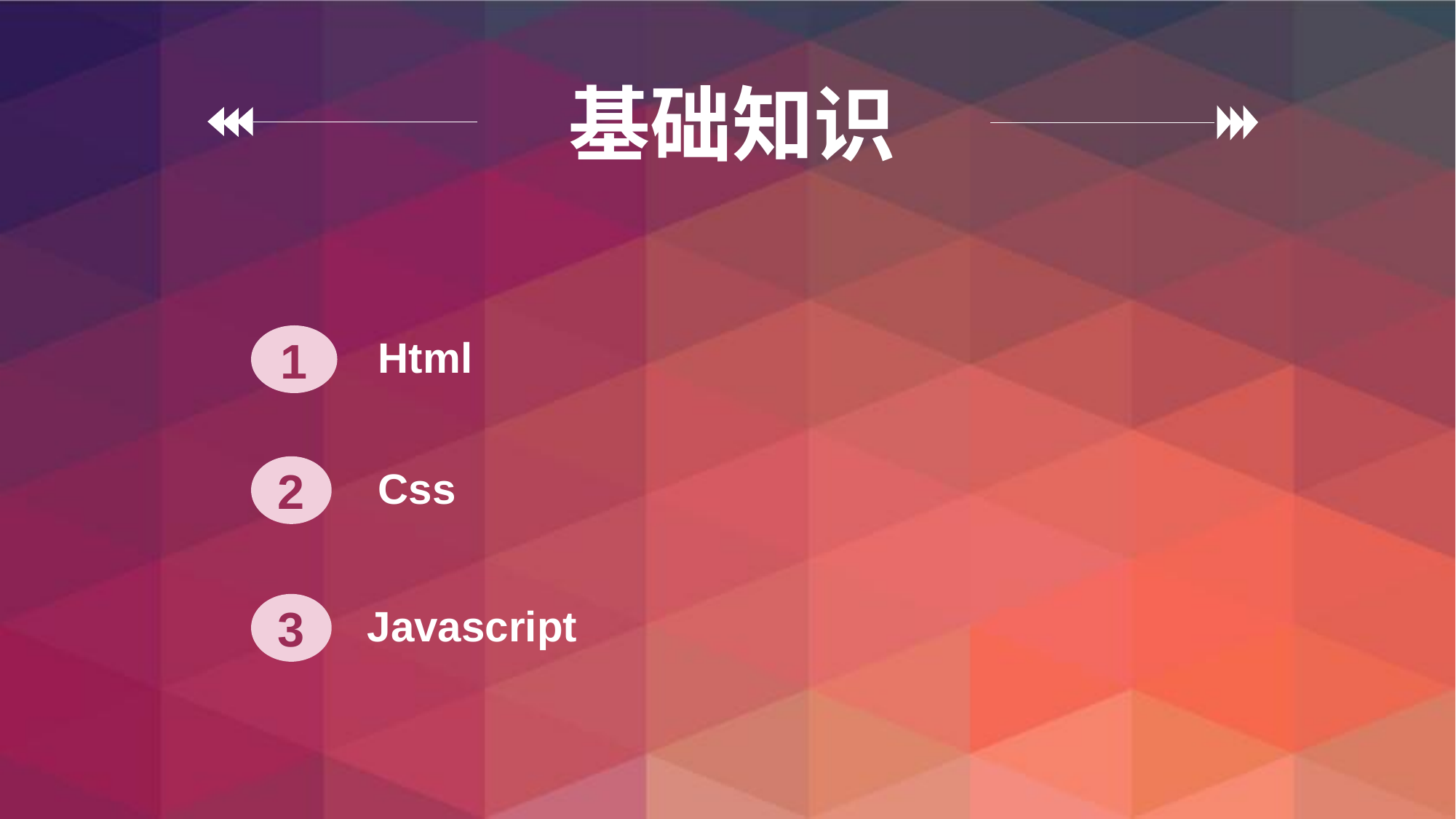

基础知识

Html
1
Css
2
Javascript
3